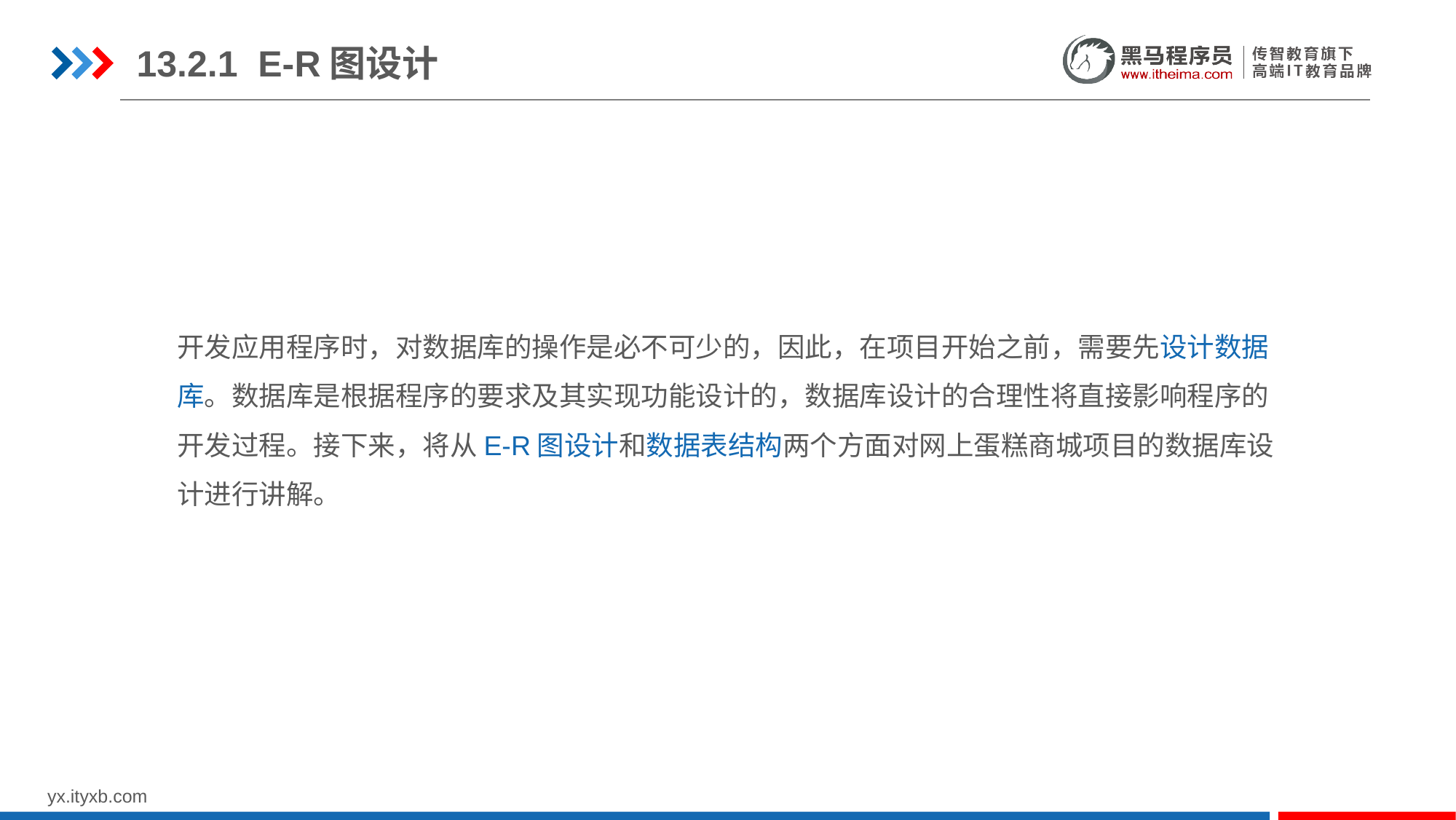

13.2.1  E-R图设计

开发应用程序时，对数据库的操作是必不可少的，因此，在项目开始之前，需要先设计数据库。数据库是根据程序的要求及其实现功能设计的，数据库设计的合理性将直接影响程序的开发过程。接下来，将从E-R图设计和数据表结构两个方面对网上蛋糕商城项目的数据库设计进行讲解。